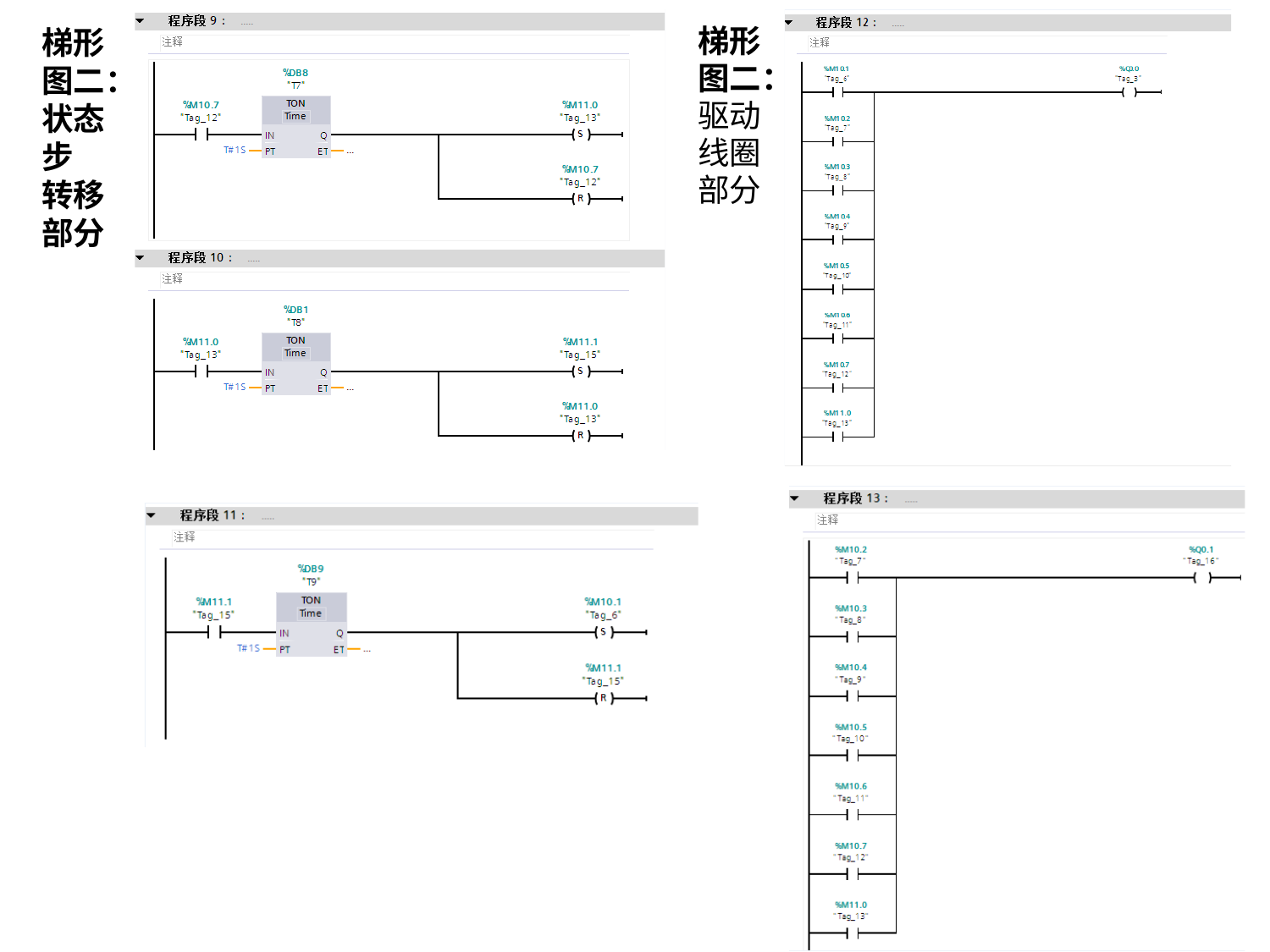

梯形 图二： 状态 步
转移 部分
# 梯形 图二： 驱动 线圈 部分